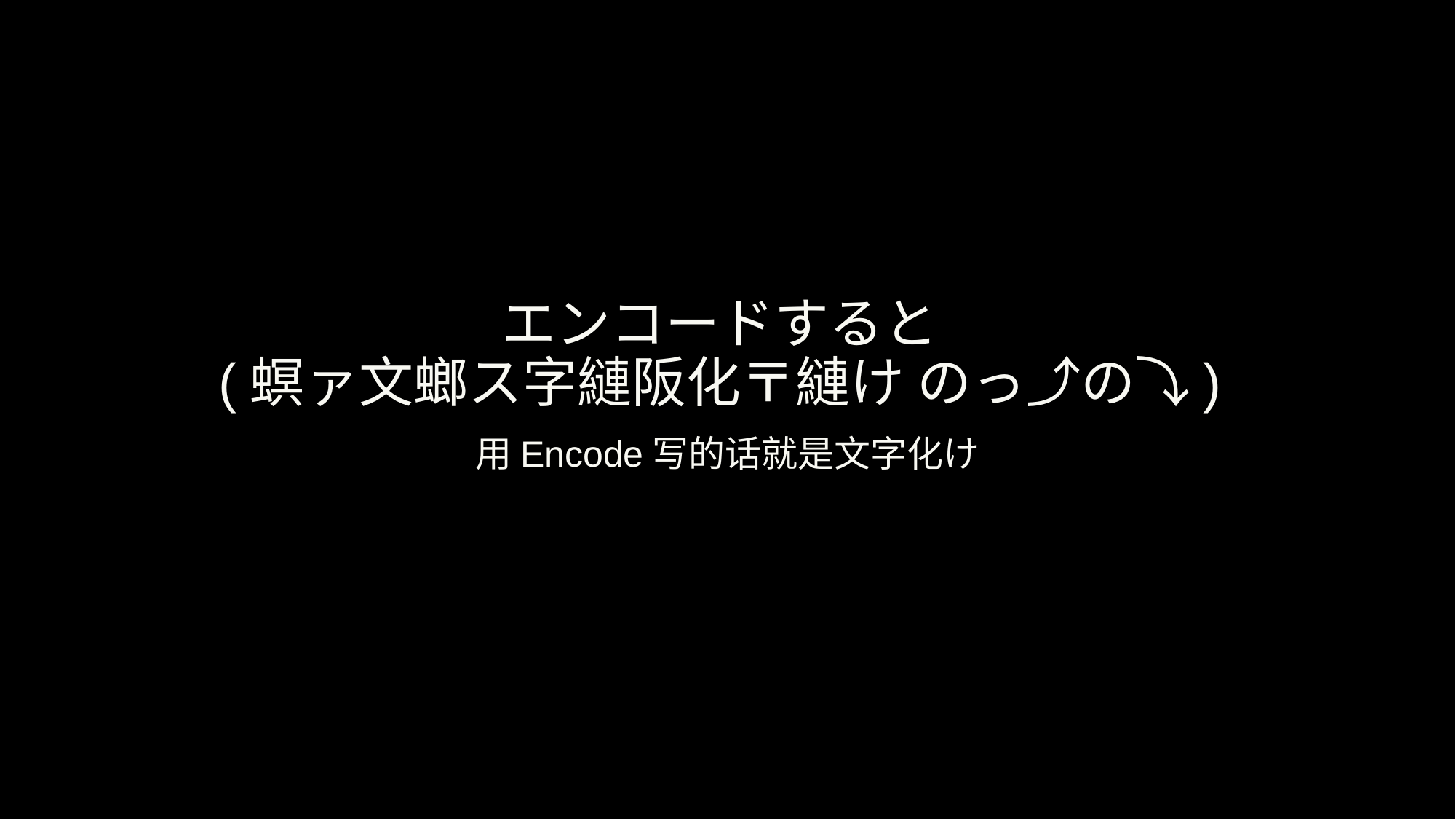

# エンコードすると (螟ァ文螂ス字縺阪化〒縺け のっ⤴の⤵)
用Encode写的话就是文字化け